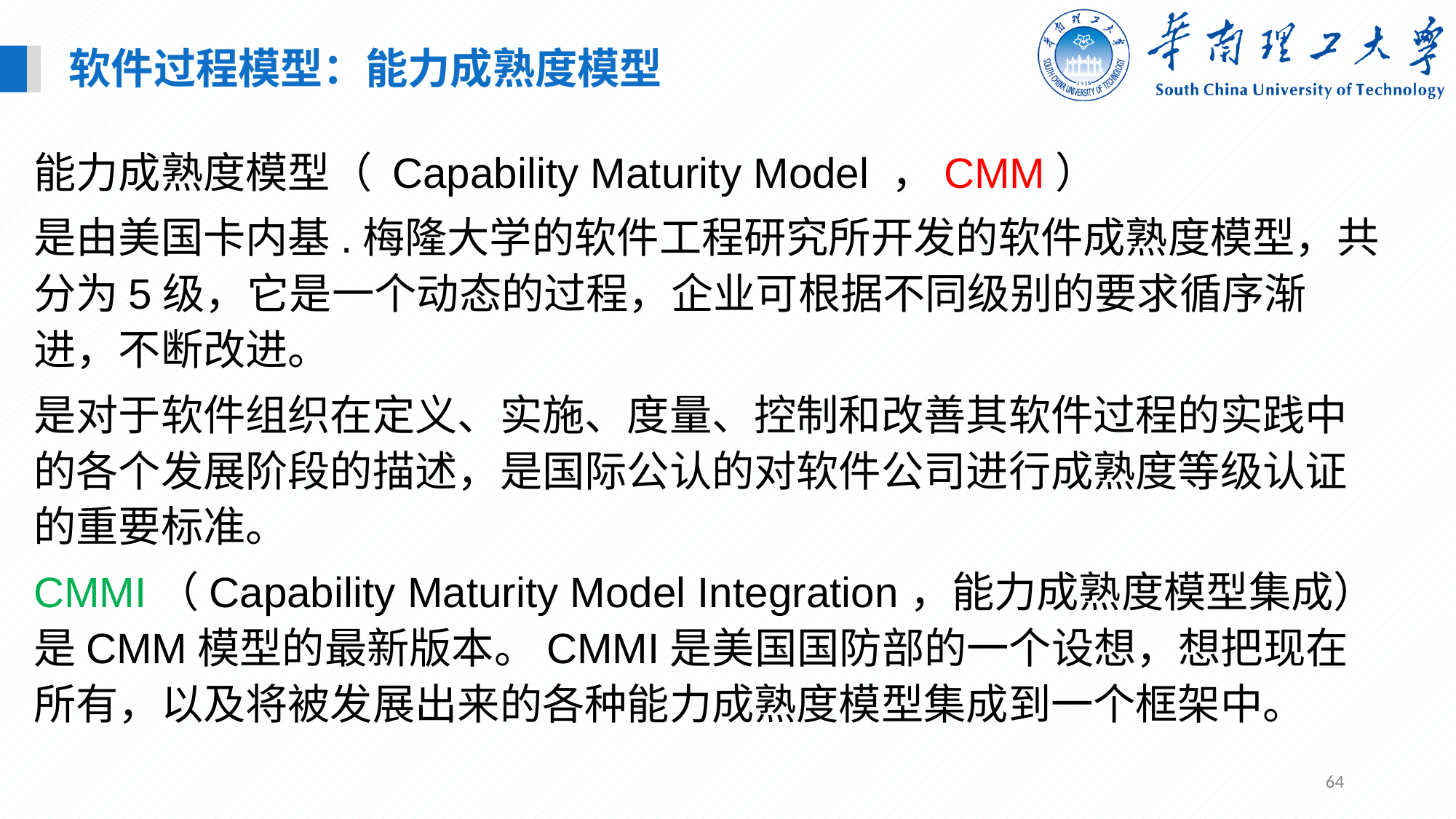

软件过程模型：能力成熟度模型
能力成熟度模型（ Capability Maturity Model ，CMM）
是由美国卡内基.梅隆大学的软件工程研究所开发的软件成熟度模型，共分为5级，它是一个动态的过程，企业可根据不同级别的要求循序渐进，不断改进。
是对于软件组织在定义、实施、度量、控制和改善其软件过程的实践中的各个发展阶段的描述，是国际公认的对软件公司进行成熟度等级认证的重要标准。
CMMI（Capability Maturity Model Integration，能力成熟度模型集成）是CMM模型的最新版本。CMMI是美国国防部的一个设想，想把现在所有，以及将被发展出来的各种能力成熟度模型集成到一个框架中。
64